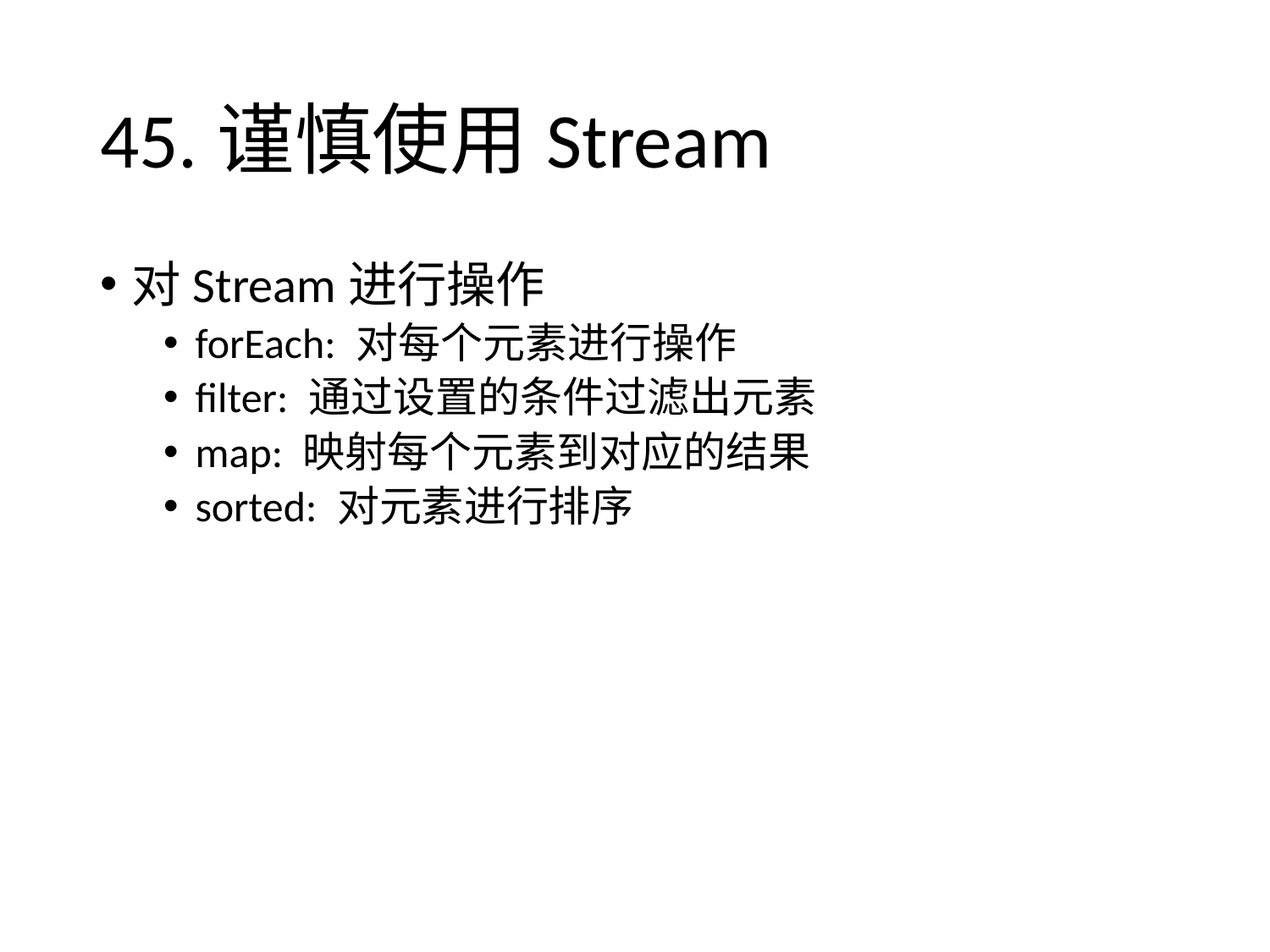

# 45.谨慎使用Stream
对Stream进行操作
forEach: 对每个元素进行操作
filter: 通过设置的条件过滤出元素
map: 映射每个元素到对应的结果
sorted: 对元素进行排序